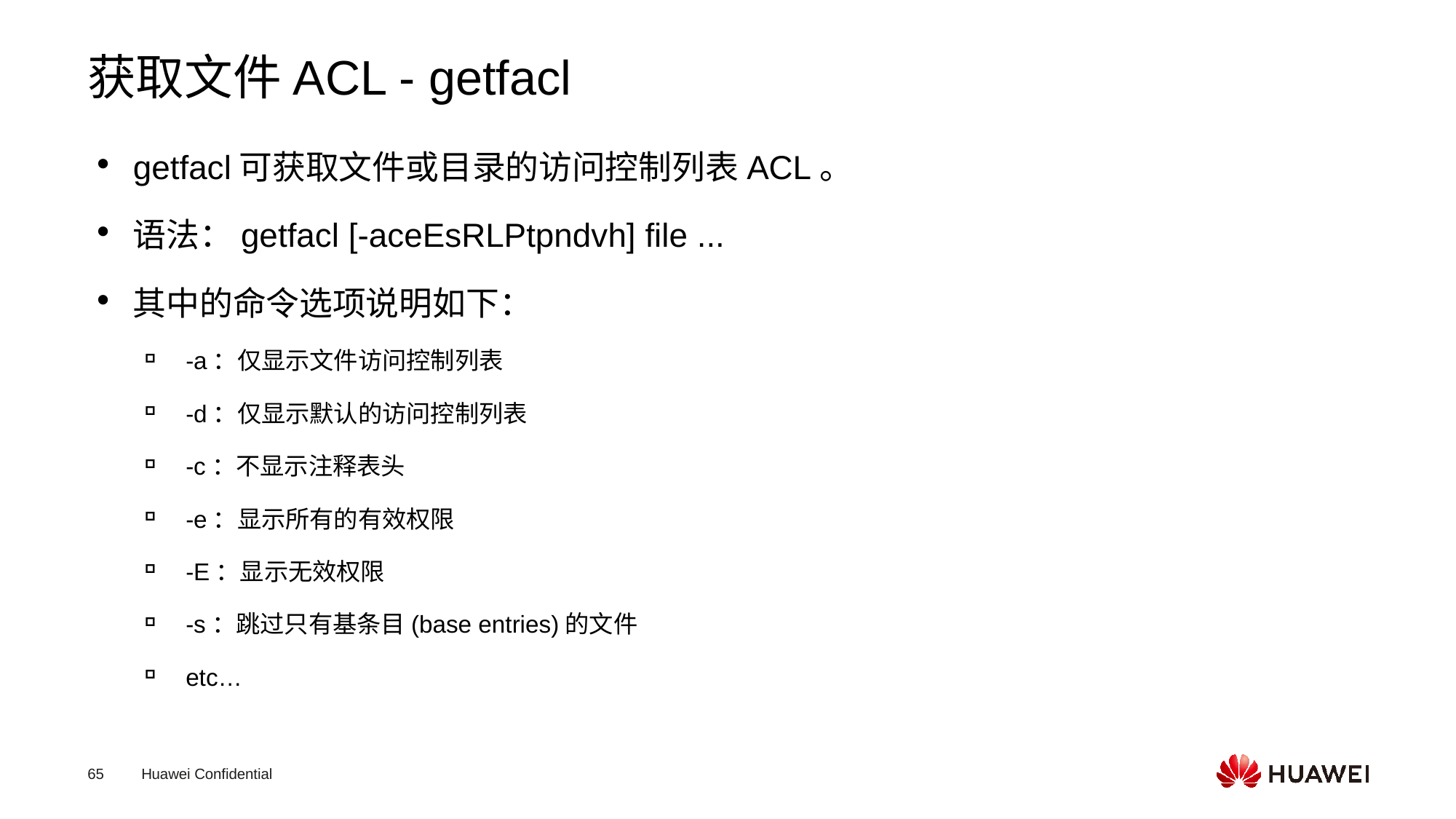

# 获取文件ACL - getfacl
getfacl可获取文件或目录的访问控制列表ACL。
语法：getfacl [-aceEsRLPtpndvh] file ...
其中的命令选项说明如下：
-a：仅显示文件访问控制列表
-d：仅显示默认的访问控制列表
-c：不显示注释表头
-e：显示所有的有效权限
-E：显示无效权限
-s：跳过只有基条目(base entries)的文件
etc…